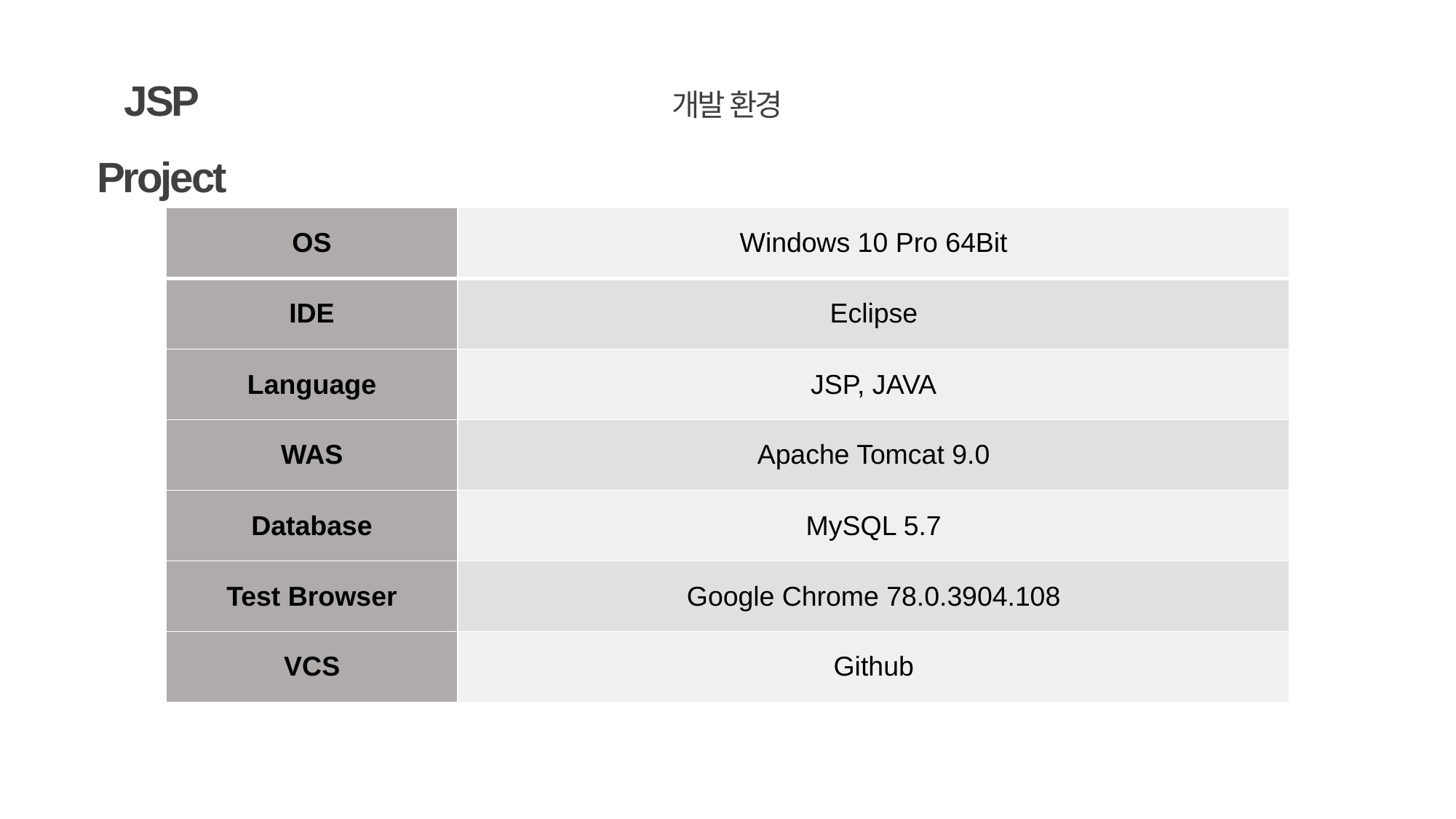

JSP Project
개발 환경
| OS | Windows 10 Pro 64Bit |
| --- | --- |
| IDE | Eclipse |
| Language | JSP, JAVA |
| WAS | Apache Tomcat 9.0 |
| Database | MySQL 5.7 |
| Test Browser | Google Chrome 78.0.3904.108 |
| VCS | Github |